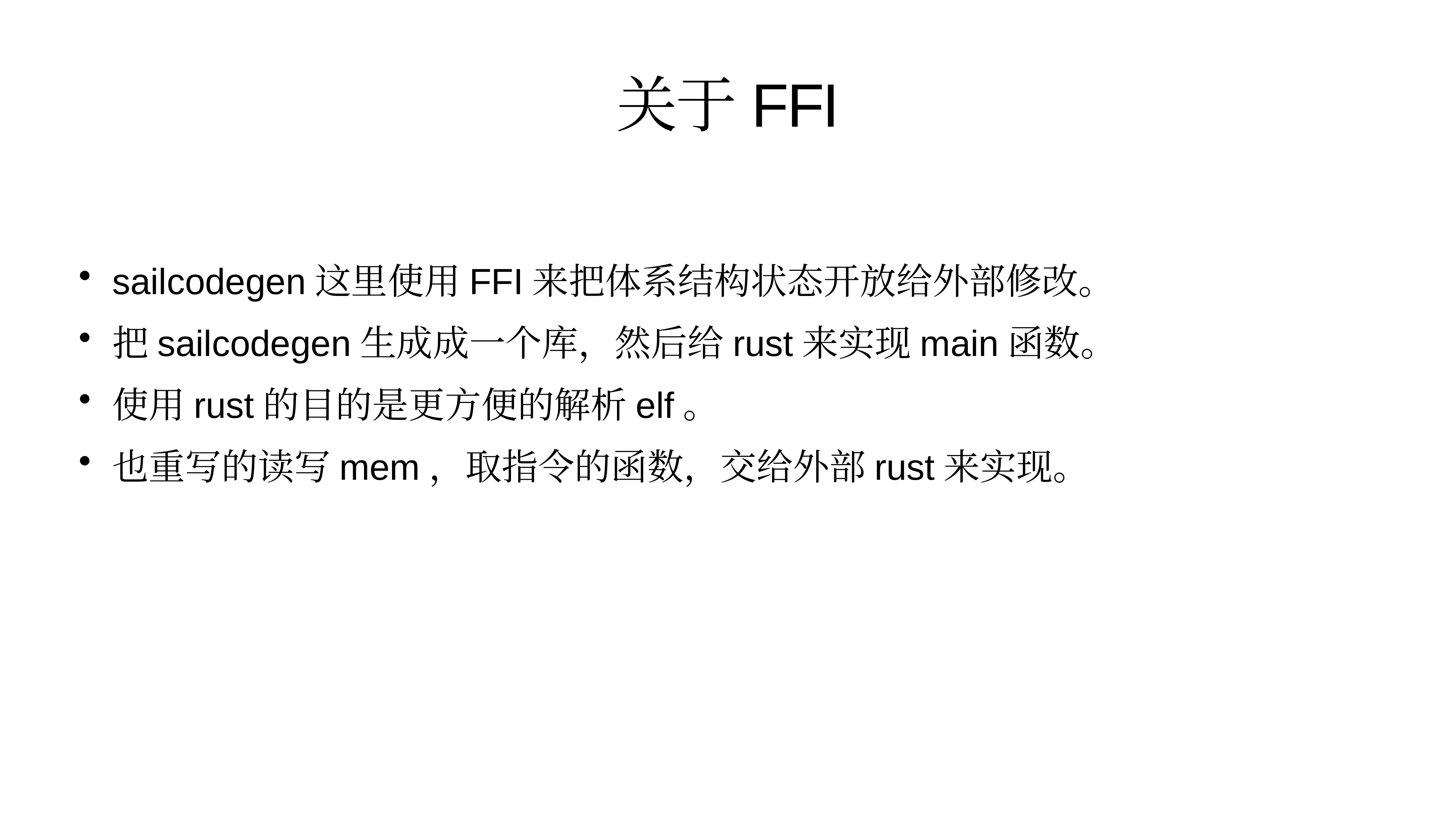

# 关于FFI

sailcodegen这里使用FFI来把体系结构状态开放给外部修改。
把sailcodegen生成成一个库，然后给rust来实现main函数。
使用rust的目的是更方便的解析elf。
也重写的读写mem，取指令的函数，交给外部rust来实现。